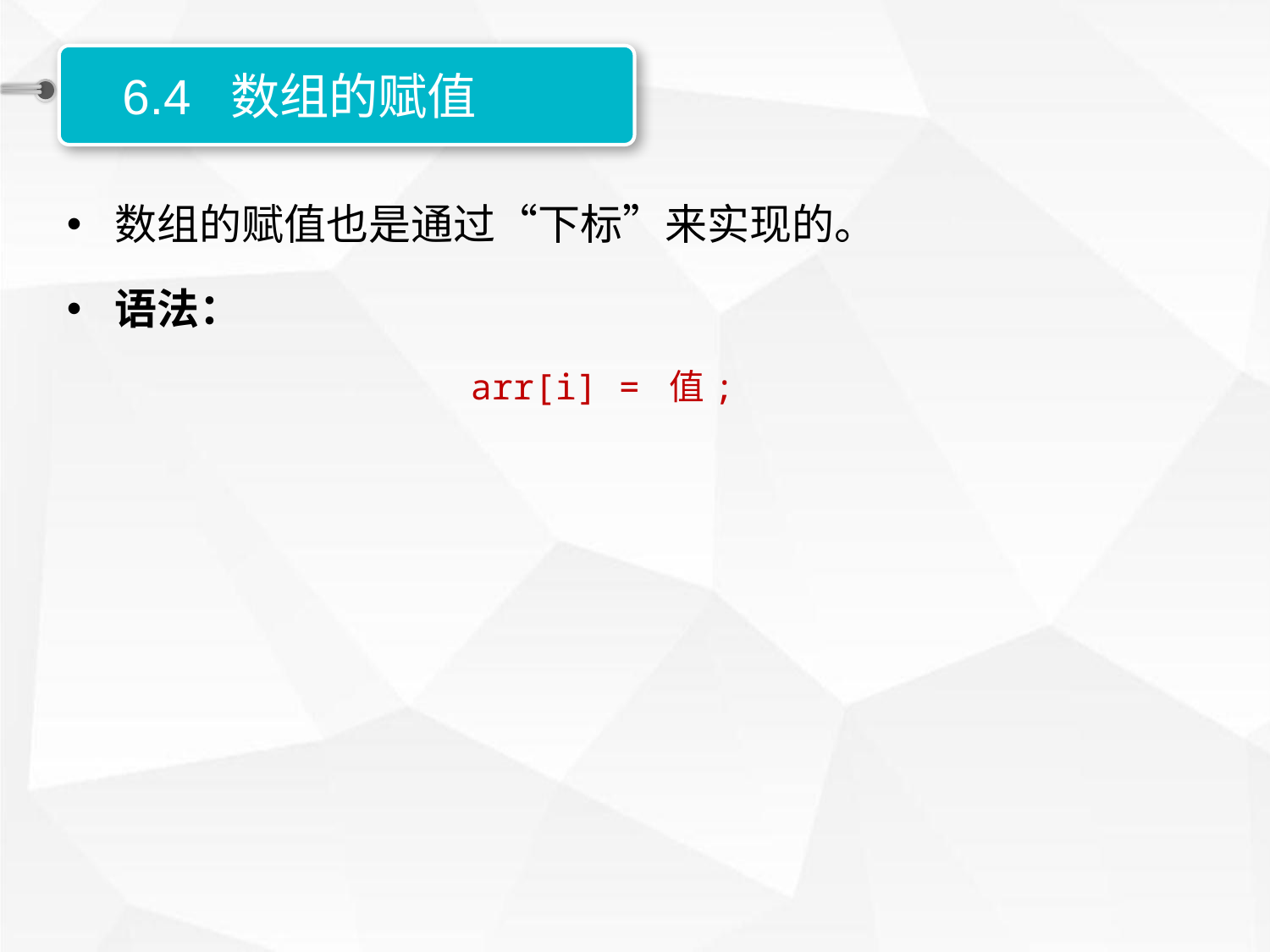

6.4  数组的赋值

数组的赋值也是通过“下标”来实现的。
语法：
arr[i] = 值;